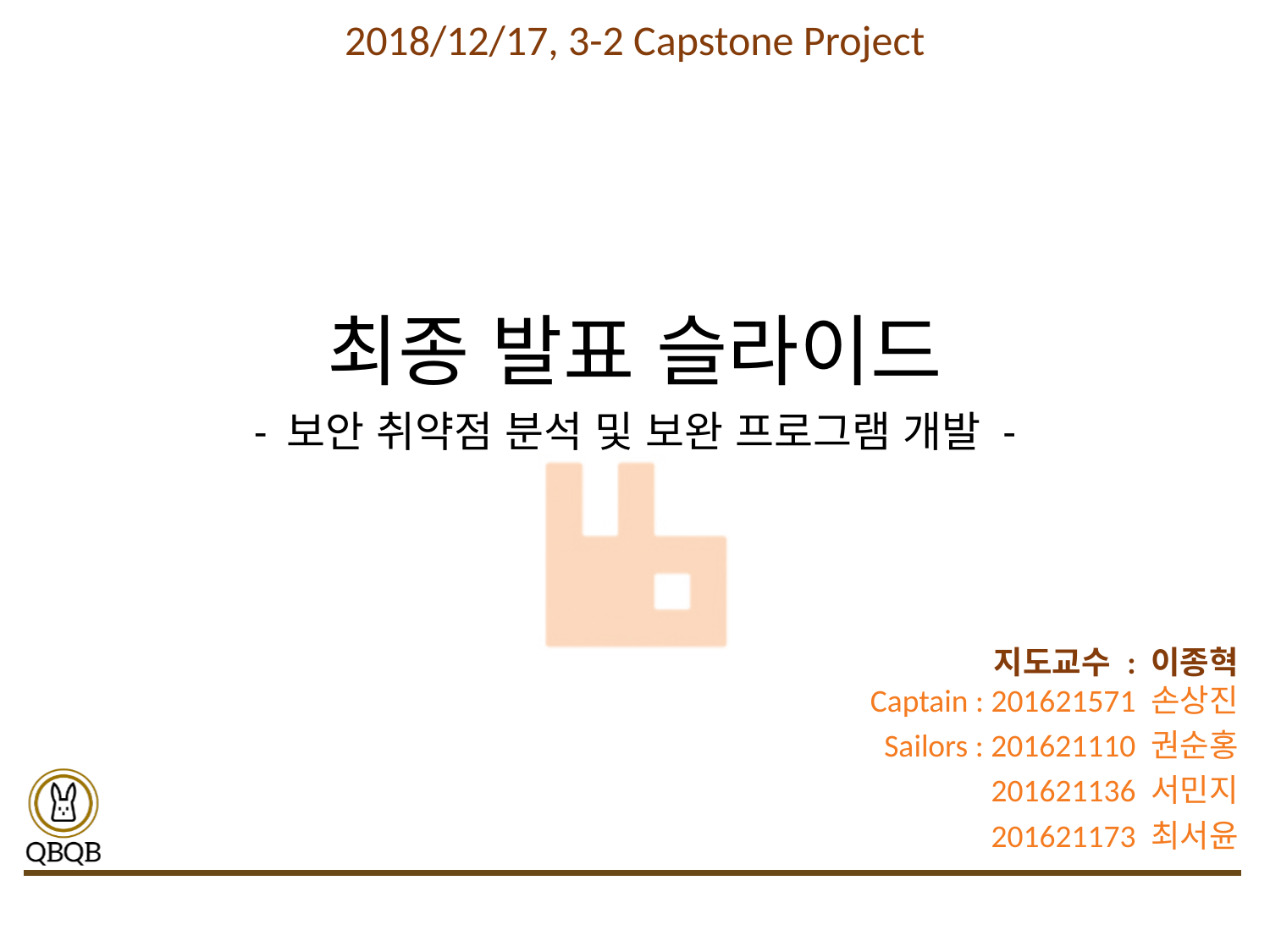

2018/12/17, 3-2 Capstone Project
# 최종 발표 슬라이드
- 보안 취약점 분석 및 보완 프로그램 개발 -